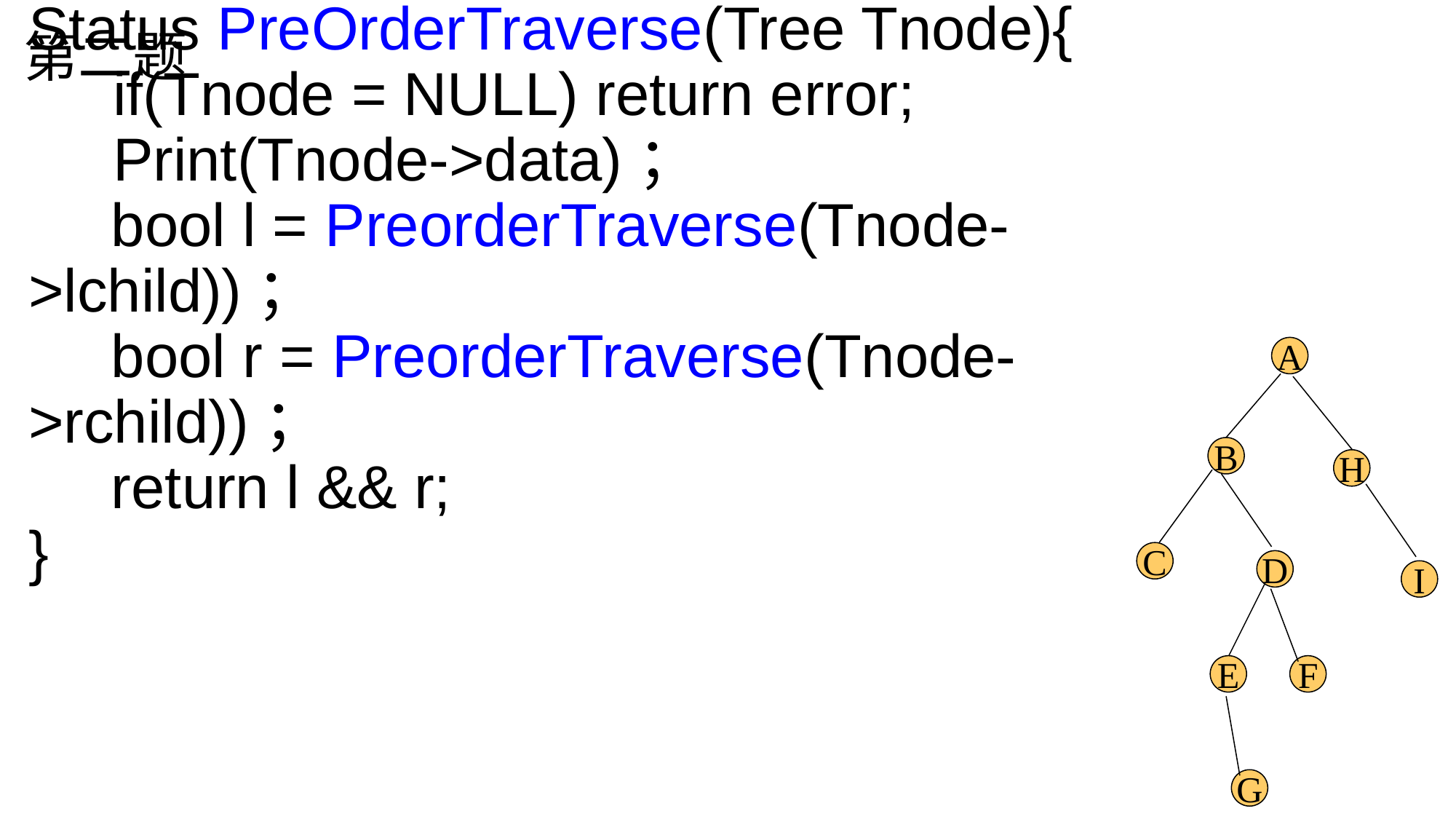

第二题
# Status PreOrderTraverse(Tree Tnode){ if(Tnode = NULL) return error; Print(Tnode->data)； bool l = PreorderTraverse(Tnode->lchild))； bool r = PreorderTraverse(Tnode->rchild))； return l && r; }
A

B
H

C
D
I

E
F

G